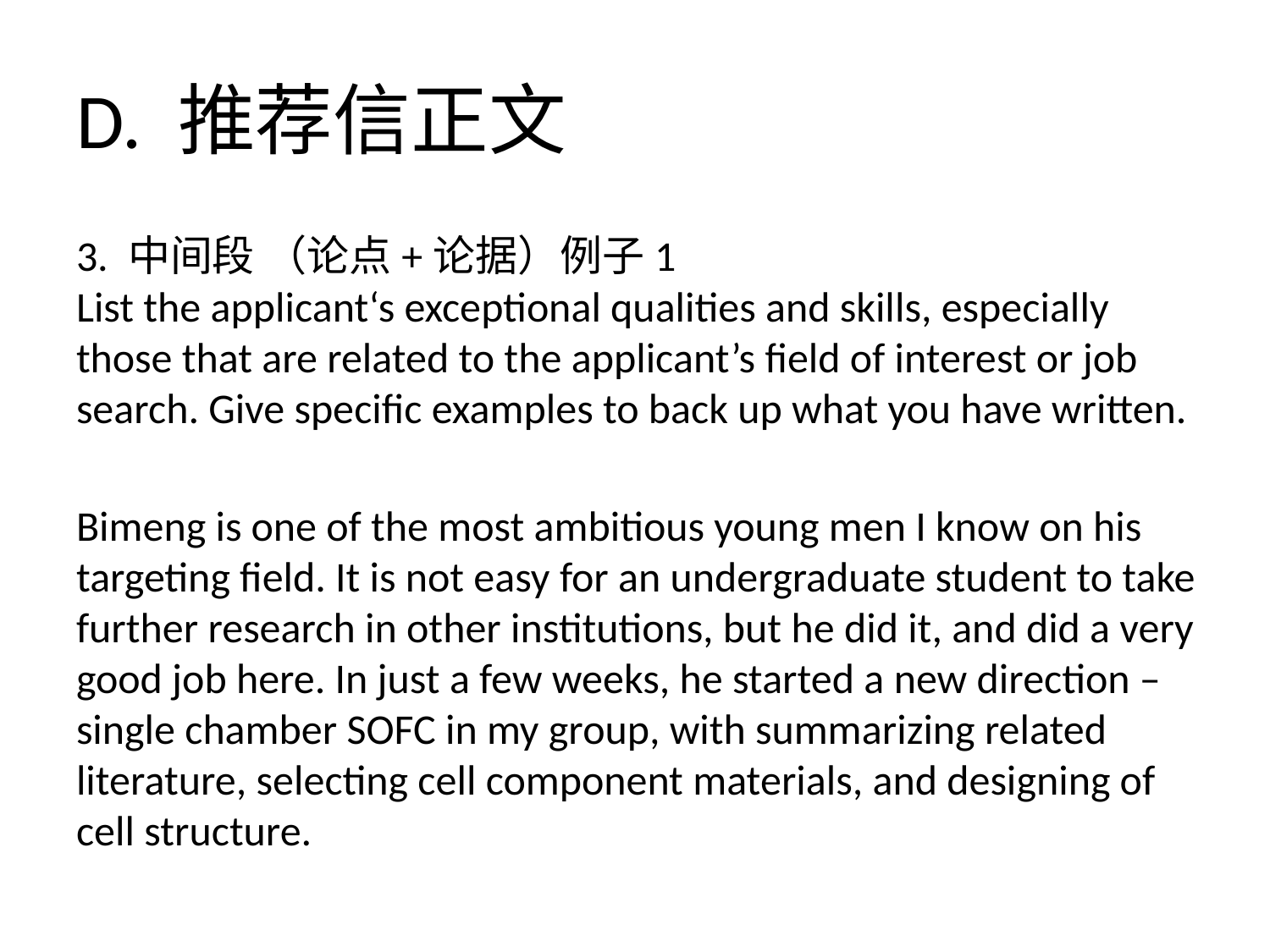

# D. 推荐信正文
3. 中间段 （论点+论据）例子1
List the applicant‘s exceptional qualities and skills, especially those that are related to the applicant’s field of interest or job search. Give specific examples to back up what you have written.

Bimeng is one of the most ambitious young men I know on his targeting field. It is not easy for an undergraduate student to take further research in other institutions, but he did it, and did a very good job here. In just a few weeks, he started a new direction – single chamber SOFC in my group, with summarizing related literature, selecting cell component materials, and designing of cell structure.